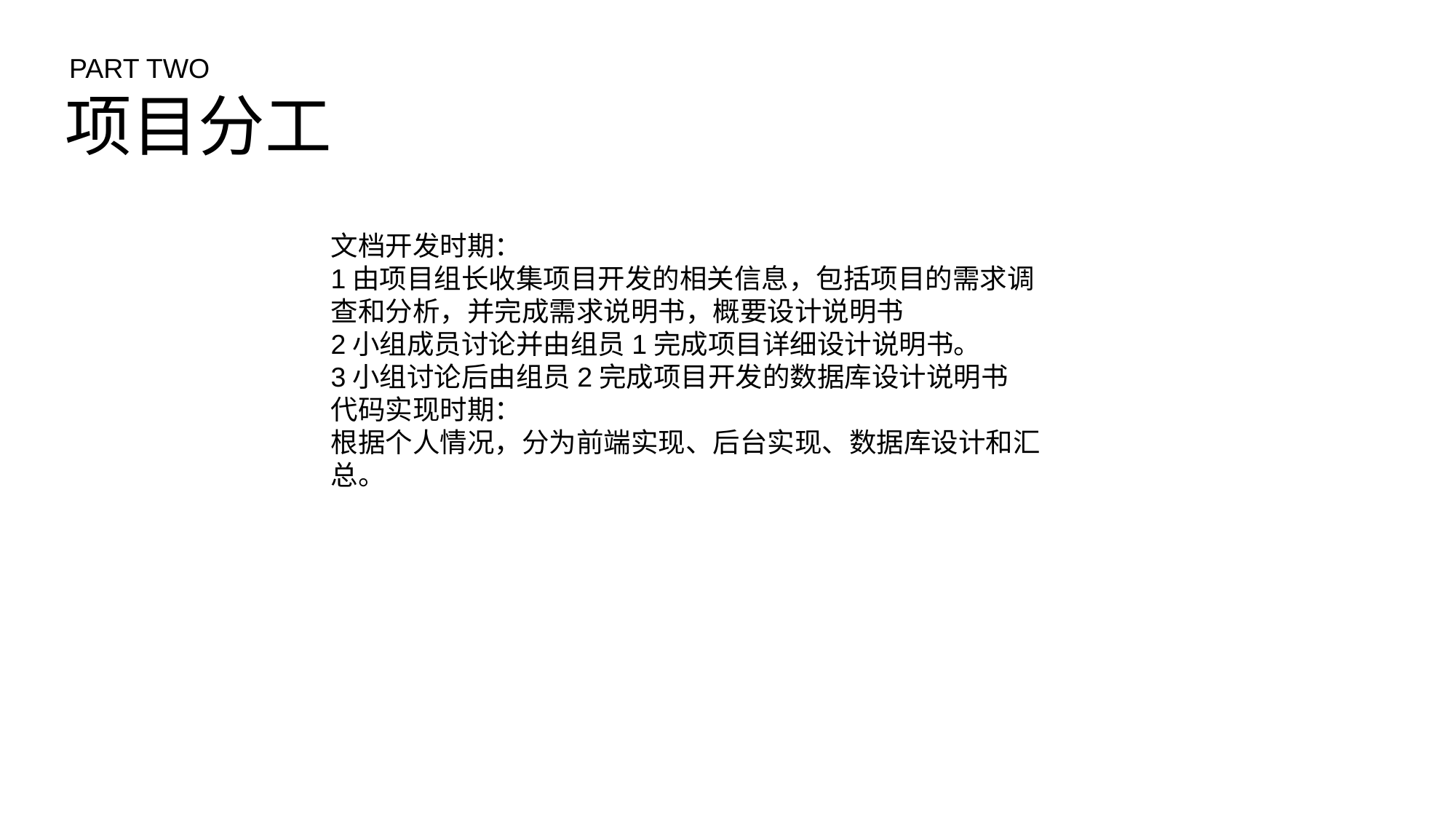

PART TWO
  项目分工
文档开发时期：
1由项目组长收集项目开发的相关信息，包括项目的需求调查和分析，并完成需求说明书，概要设计说明书
2小组成员讨论并由组员1完成项目详细设计说明书。
3小组讨论后由组员2完成项目开发的数据库设计说明书
代码实现时期：
根据个人情况，分为前端实现、后台实现、数据库设计和汇总。